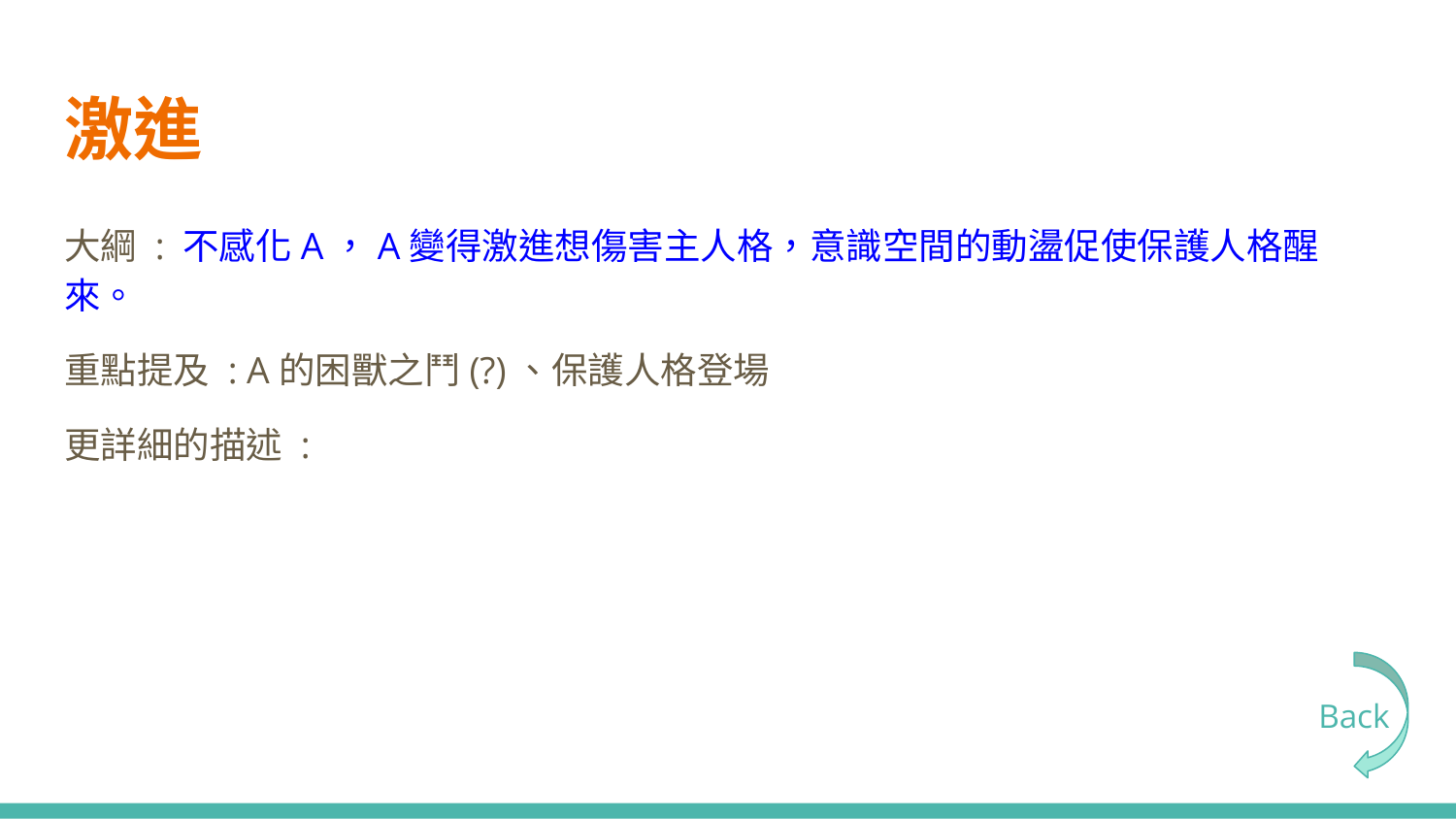

# 激進
大綱 : 不感化A，A變得激進想傷害主人格，意識空間的動盪促使保護人格醒來。
重點提及 : A的困獸之鬥(?)、保護人格登場
更詳細的描述 :

Back